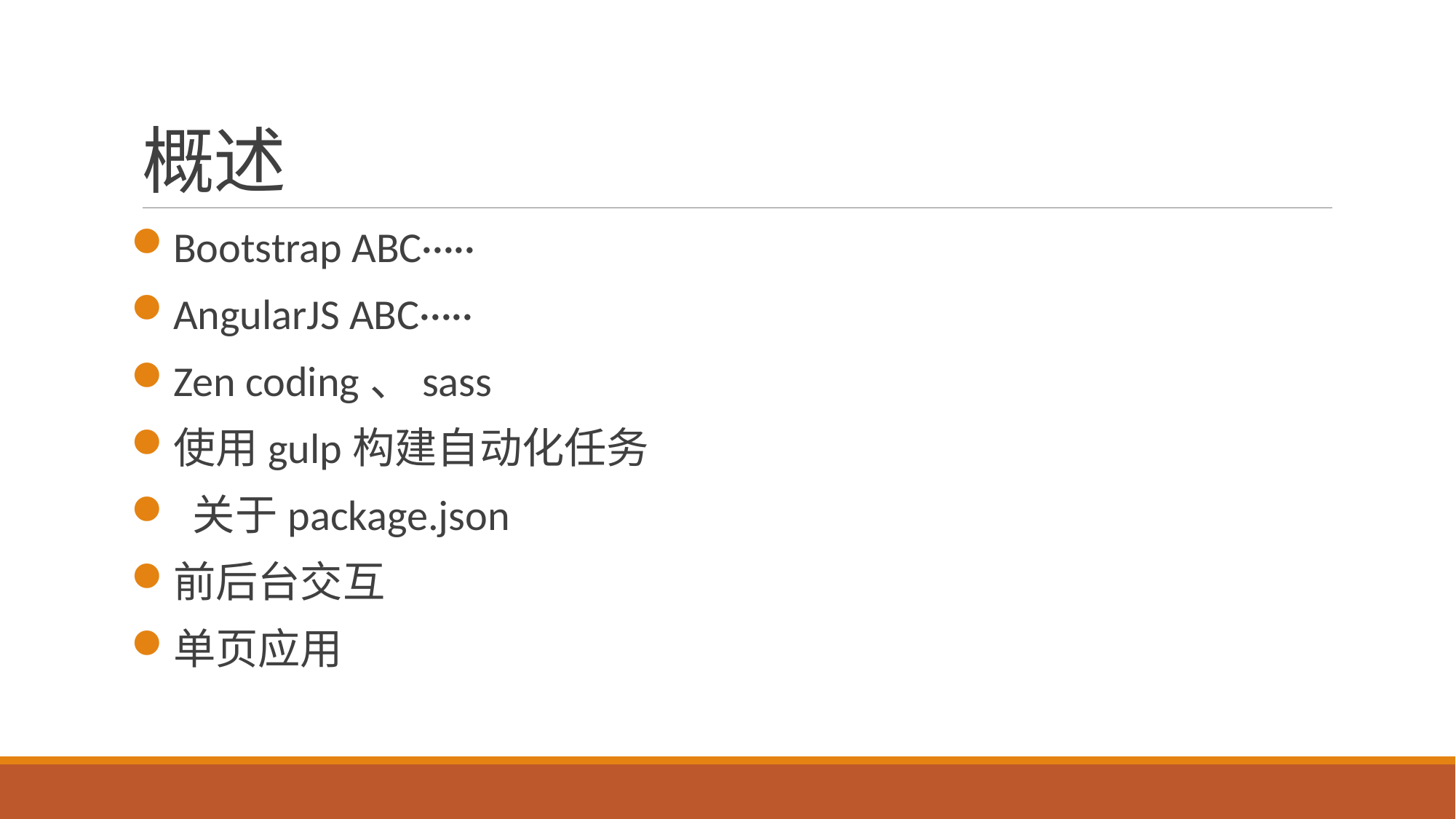

# 概述
Bootstrap ABC·····
AngularJS ABC·····
Zen coding、sass
使用gulp构建自动化任务
 关于package.json
前后台交互
单页应用